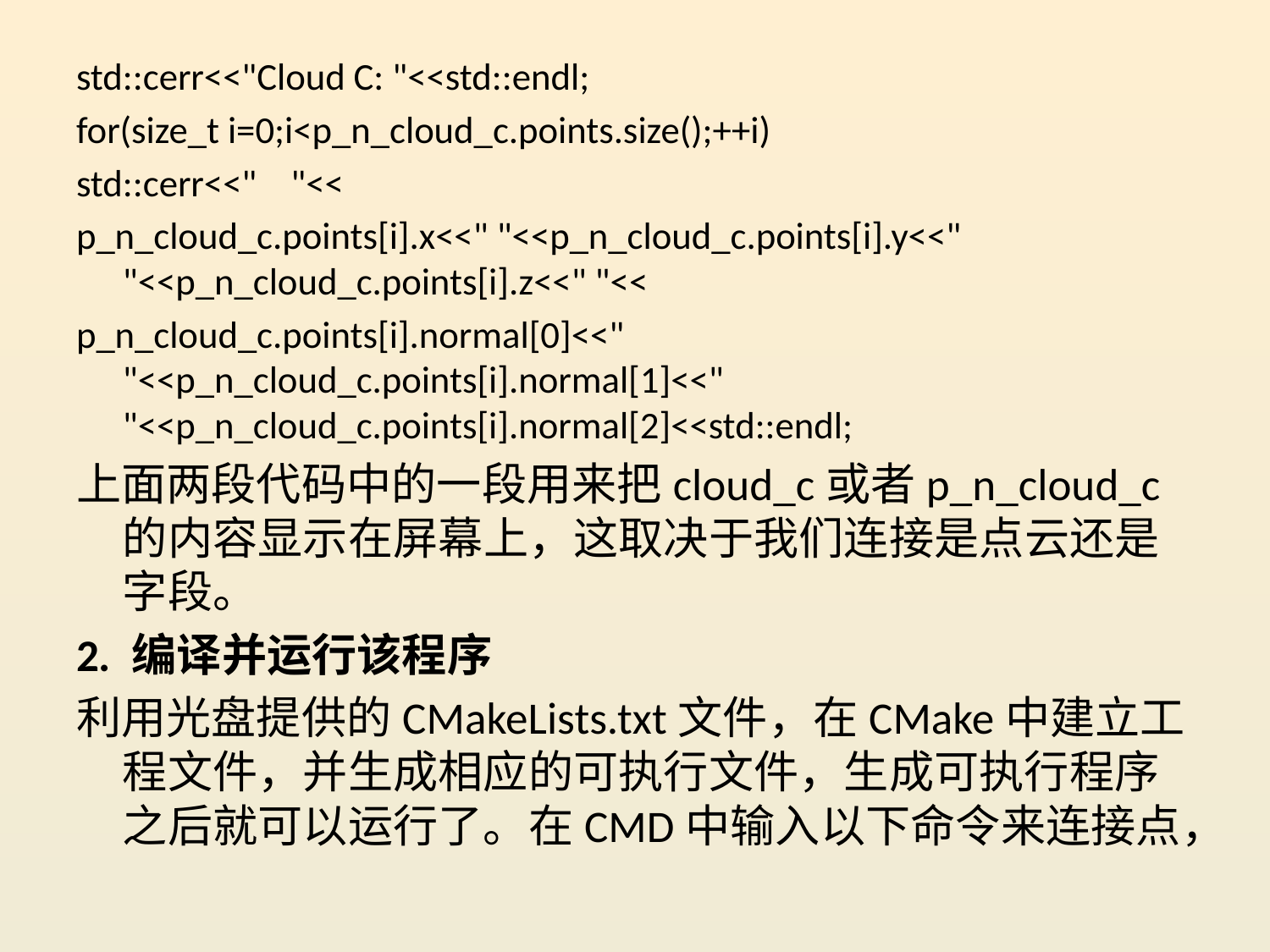

std::cerr<<"Cloud C: "<<std::endl;
for(size_t i=0;i<p_n_cloud_c.points.size();++i)
std::cerr<<"    "<<
p_n_cloud_c.points[i].x<<" "<<p_n_cloud_c.points[i].y<<" "<<p_n_cloud_c.points[i].z<<" "<<
p_n_cloud_c.points[i].normal[0]<<" "<<p_n_cloud_c.points[i].normal[1]<<" "<<p_n_cloud_c.points[i].normal[2]<<std::endl;
上面两段代码中的一段用来把cloud_c或者p_n_cloud_c的内容显示在屏幕上，这取决于我们连接是点云还是字段。
2. 编译并运行该程序
利用光盘提供的CMakeLists.txt文件，在CMake中建立工程文件，并生成相应的可执行文件，生成可执行程序之后就可以运行了。在CMD中输入以下命令来连接点，